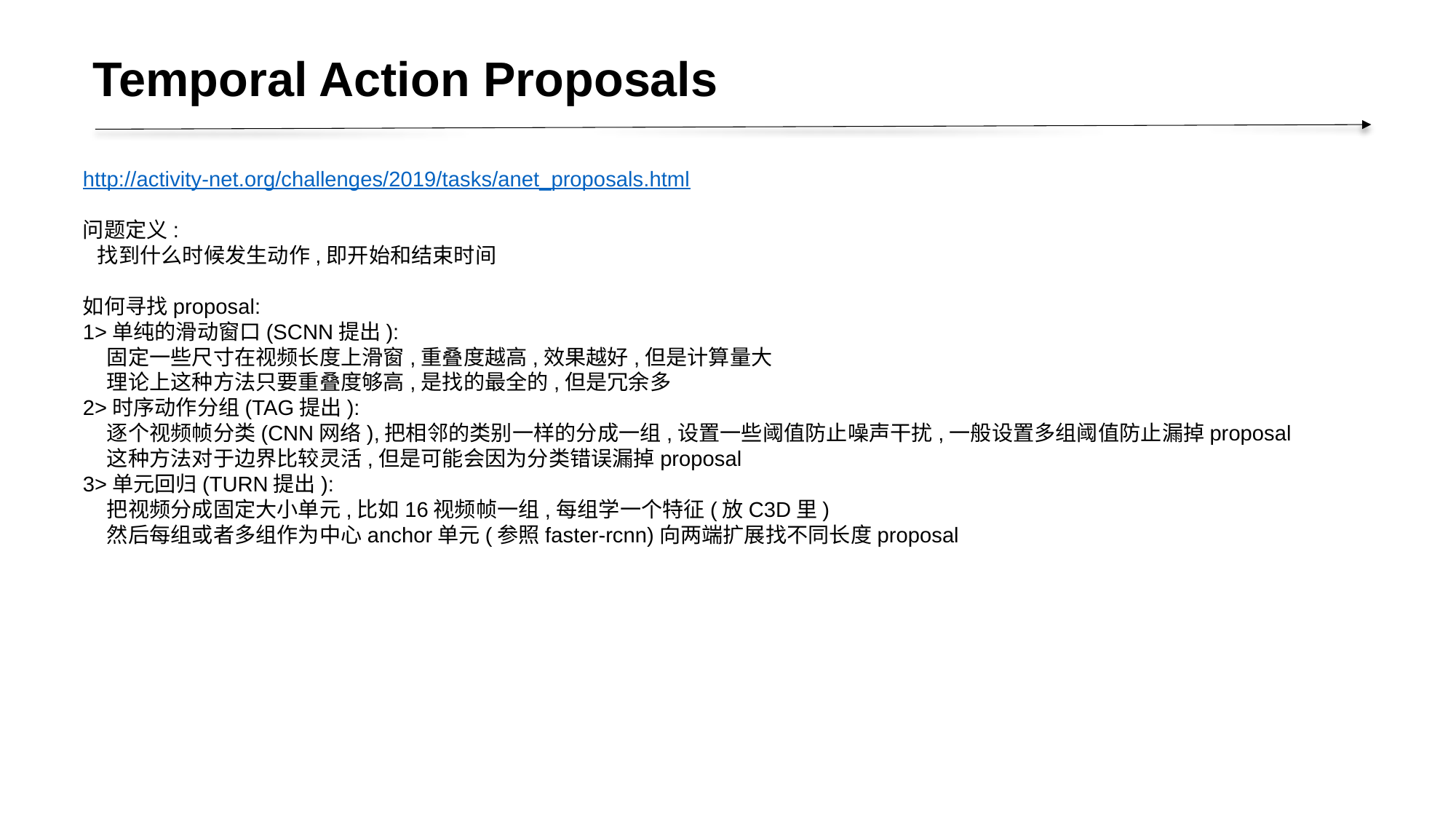

Temporal Action Proposals
http://activity-net.org/challenges/2019/tasks/anet_proposals.html

问题定义:
  找到什么时候发生动作,即开始和结束时间

如何寻找proposal:
1>单纯的滑动窗口(SCNN提出):
    固定一些尺寸在视频长度上滑窗,重叠度越高,效果越好,但是计算量大
    理论上这种方法只要重叠度够高,是找的最全的,但是冗余多
2>时序动作分组(TAG提出):
    逐个视频帧分类(CNN网络),把相邻的类别一样的分成一组,设置一些阈值防止噪声干扰,一般设置多组阈值防止漏掉proposal
    这种方法对于边界比较灵活,但是可能会因为分类错误漏掉proposal
3>单元回归(TURN提出):
    把视频分成固定大小单元,比如16视频帧一组,每组学一个特征(放C3D里)
    然后每组或者多组作为中心anchor单元(参照faster-rcnn)向两端扩展找不同长度proposal